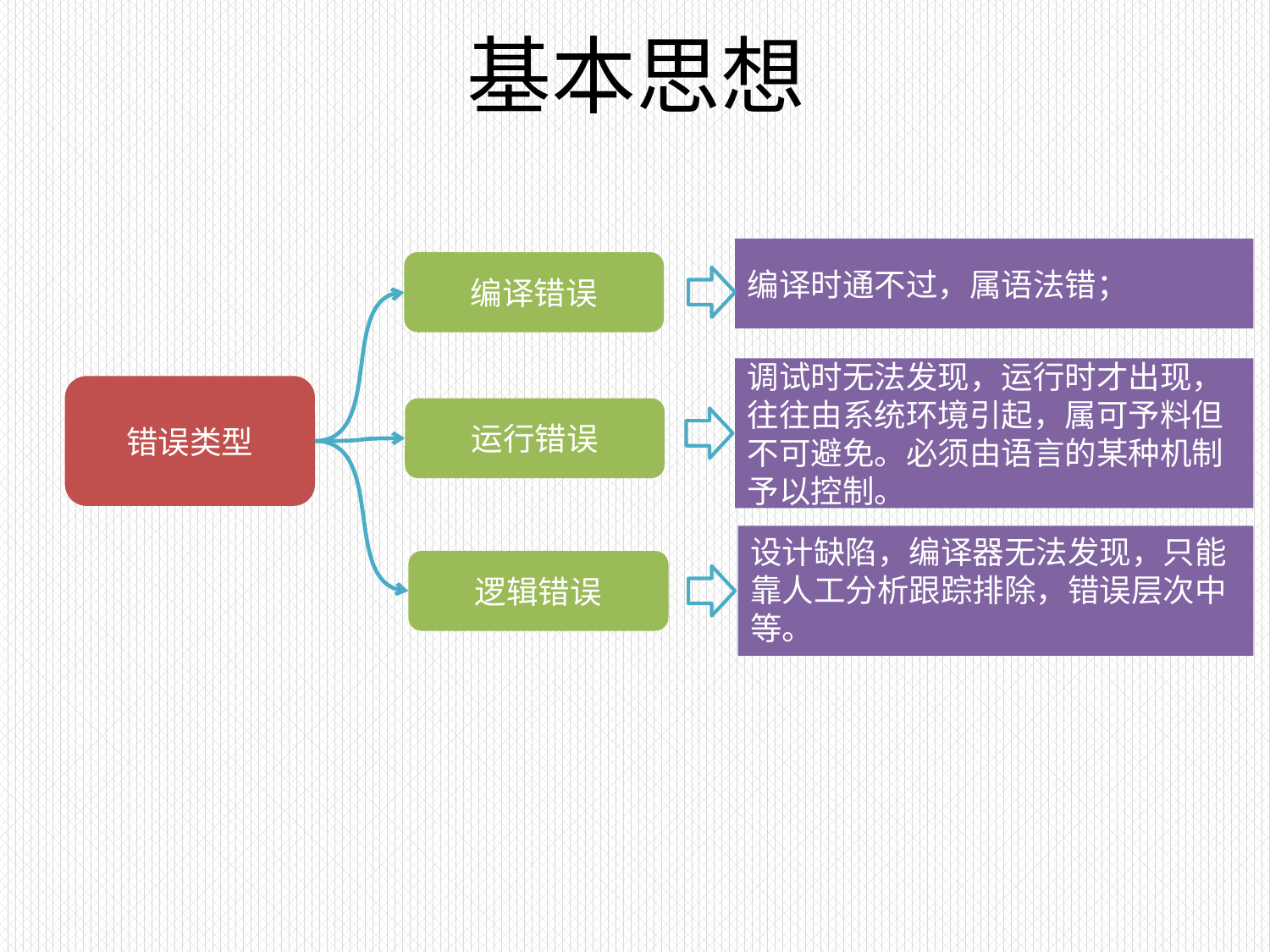

# 基本思想
编译时通不过，属语法错；
编译错误

调试时无法发现，运行时才出现，往往由系统环境引起，属可予料但不可避免。必须由语言的某种机制予以控制。
错误类型
运行错误

设计缺陷，编译器无法发现，只能靠人工分析跟踪排除，错误层次中等。
逻辑错误